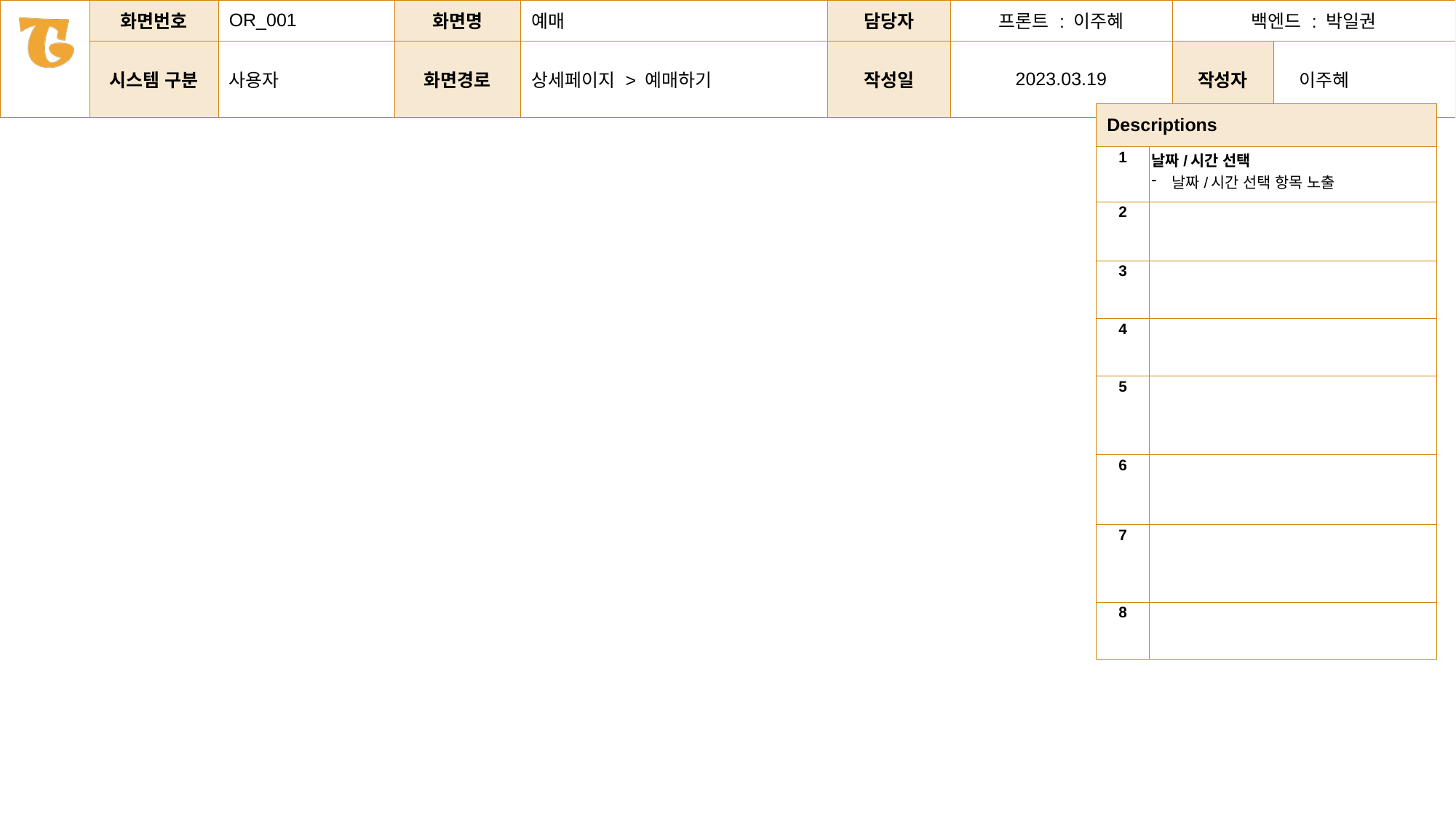

|  |  | OR\_001 |  | 예매 |  | 프론트 : 이주혜 | 백엔드 : 박일권 | 이주혜 |
| --- | --- | --- | --- | --- | --- | --- | --- | --- |
| 시스템 구분 |  | 사용자 |  | 상세페이지 > 예매하기 |  | 2023.03.19 |  | 이주혜 |

| Descriptions |  |
| --- | --- |
| 1 | 날짜/시간 선택 날짜/시간 선택 항목 노출 |
| 2 |  |
| 3 |  |
| 4 |  |
| 5 |  |
| 6 |  |
| 7 |  |
| 8 |  |